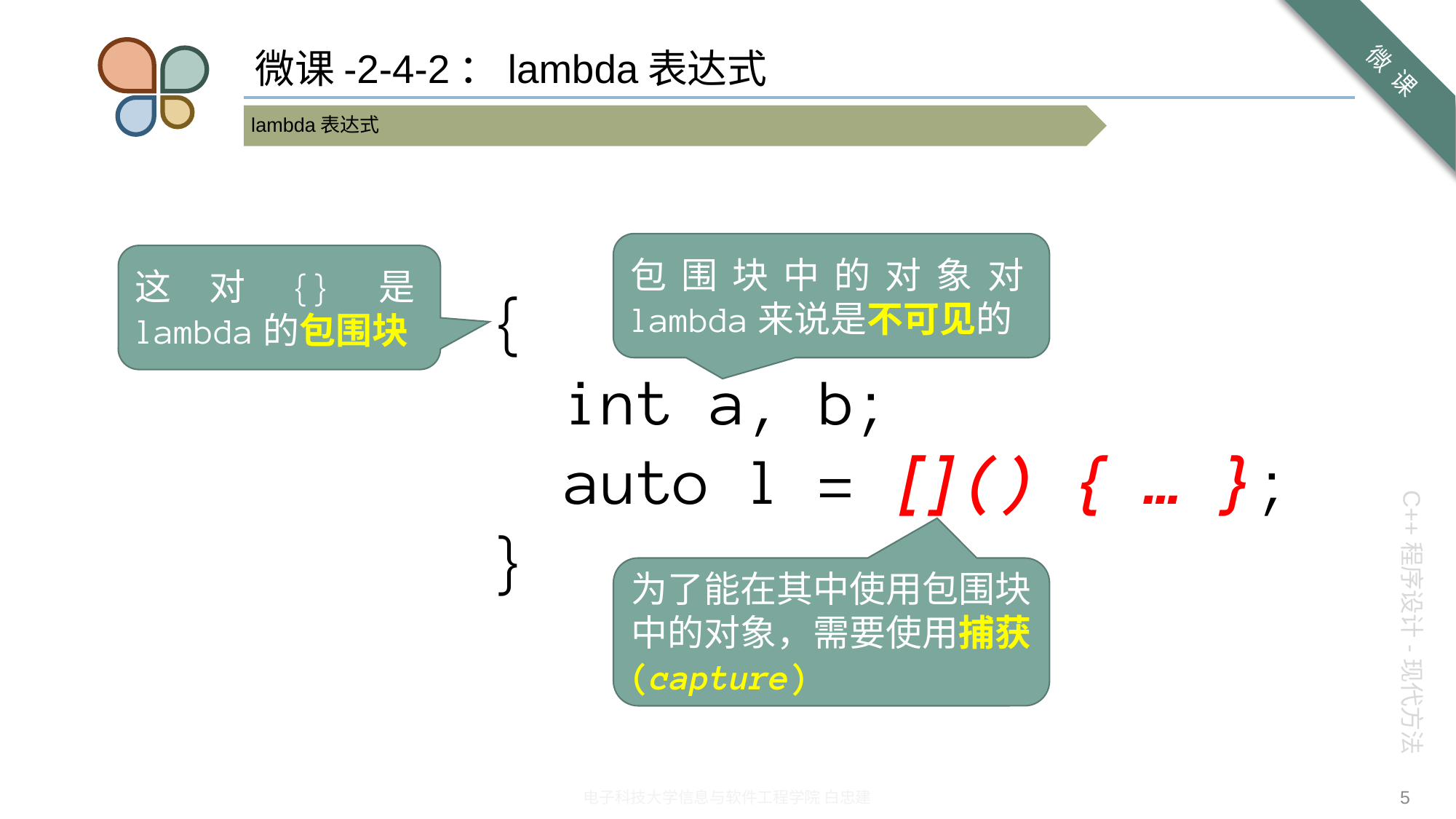

# 微课-2-4-2：lambda表达式
lambda表达式

{
  int a, b;
  auto l = []() { … };
}
包围块中的对象对lambda来说是不可见的
这对{}是lambda的包围块
为了能在其中使用包围块中的对象，需要使用捕获(capture)
5